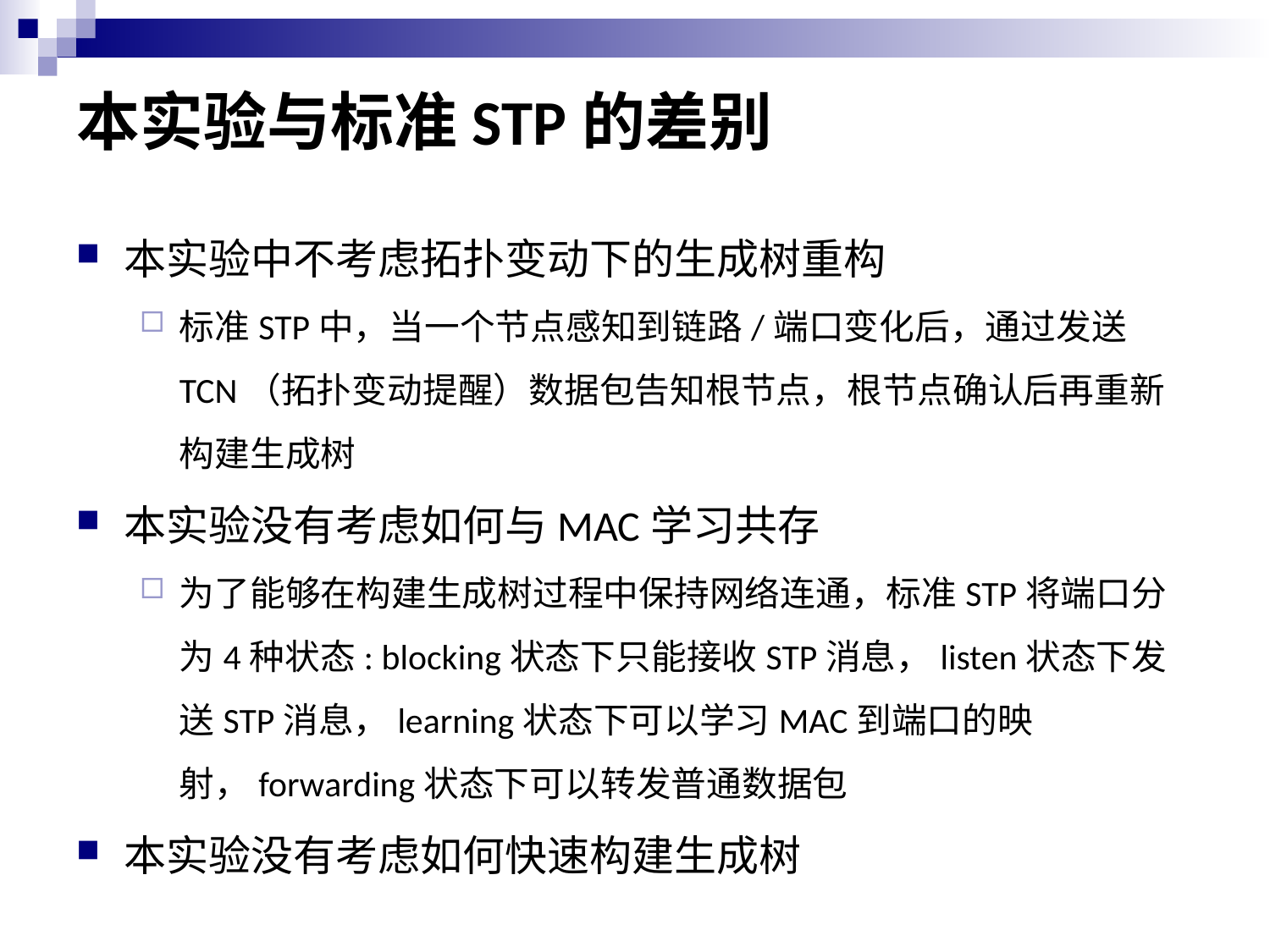

# 本实验与标准STP的差别
本实验中不考虑拓扑变动下的生成树重构
标准STP中，当一个节点感知到链路/端口变化后，通过发送TCN（拓扑变动提醒）数据包告知根节点，根节点确认后再重新构建生成树
本实验没有考虑如何与MAC学习共存
为了能够在构建生成树过程中保持网络连通，标准STP将端口分为4种状态: blocking状态下只能接收STP消息，listen状态下发送STP消息，learning状态下可以学习MAC到端口的映射，forwarding状态下可以转发普通数据包
本实验没有考虑如何快速构建生成树
22